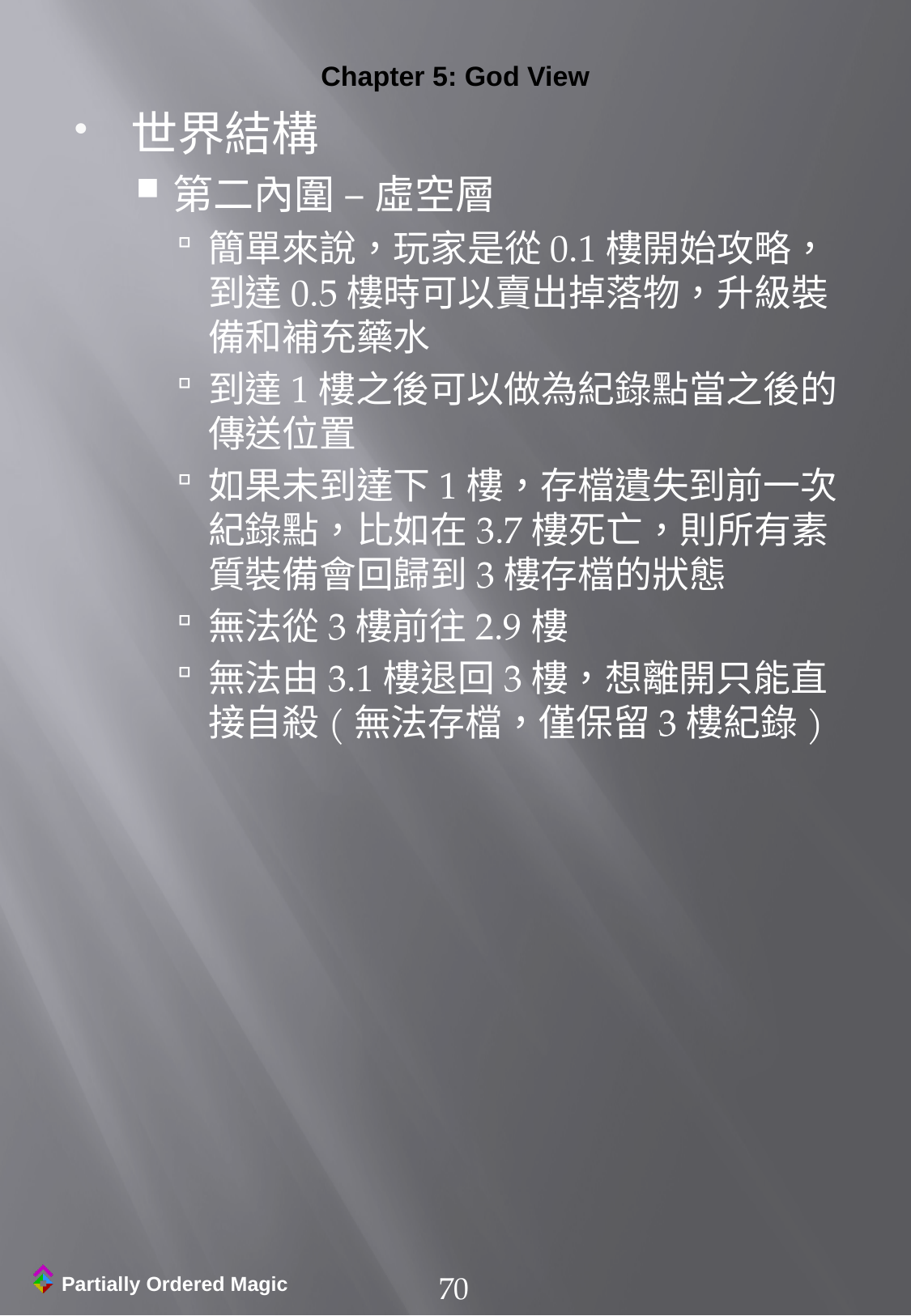

# Chapter 5: God View
世界結構
第二內圍 – 虛空層
簡單來說，玩家是從0.1樓開始攻略，到達0.5樓時可以賣出掉落物，升級裝備和補充藥水
到達1樓之後可以做為紀錄點當之後的傳送位置
如果未到達下1樓，存檔遺失到前一次紀錄點，比如在3.7樓死亡，則所有素質裝備會回歸到3樓存檔的狀態
無法從3樓前往2.9樓
無法由3.1樓退回3樓，想離開只能直接自殺(無法存檔，僅保留3樓紀錄)